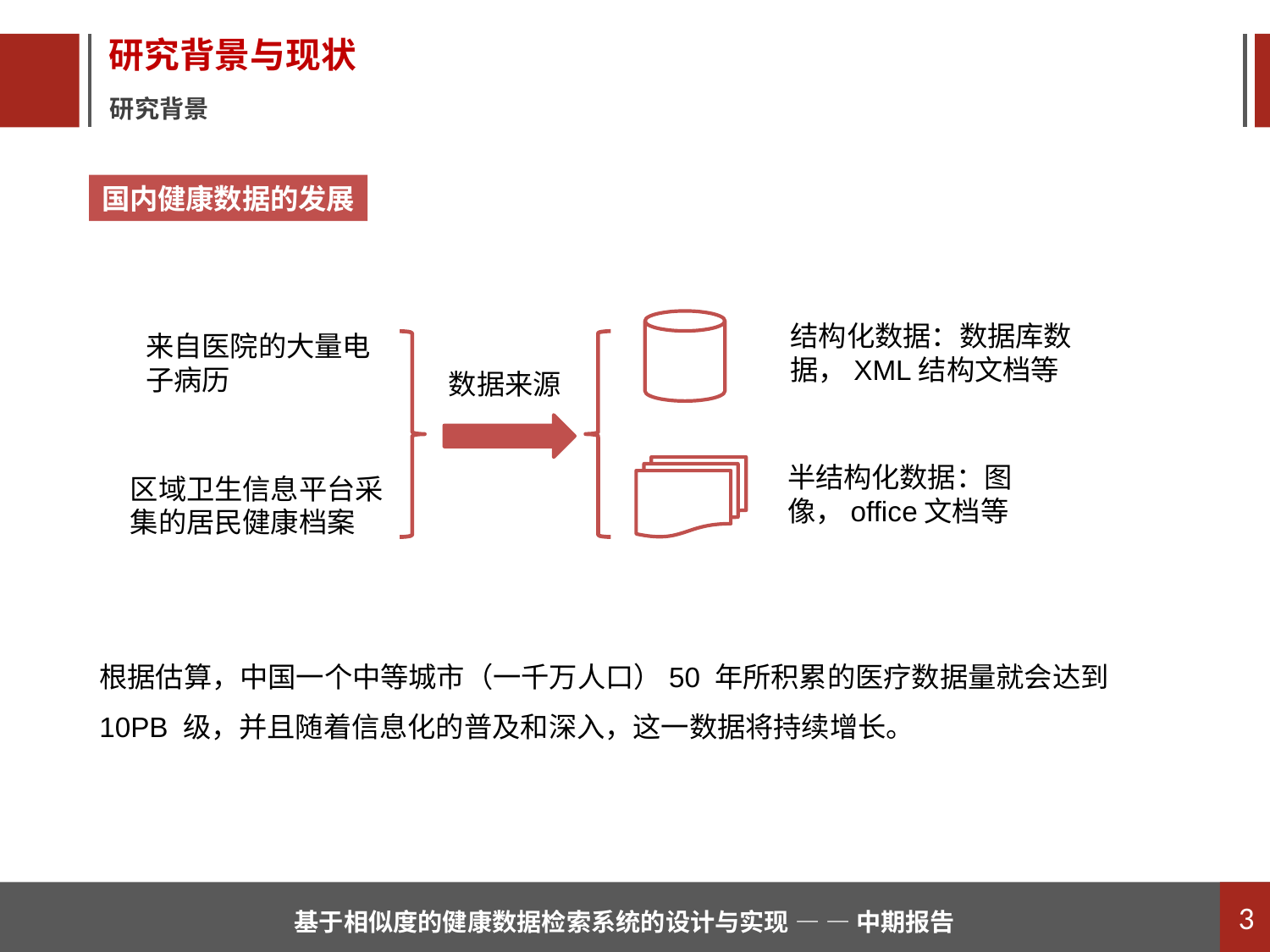

研究背景与现状

研究背景
国内健康数据的发展

结构化数据：数据库数据，XML结构文档等
来自医院的大量电子病历

数据来源

半结构化数据：图像，office文档等

区域卫生信息平台采集的居民健康档案
根据估算，中国一个中等城市（一千万人口）50 年所积累的医疗数据量就会达到10PB 级，并且随着信息化的普及和深入，这一数据将持续增长。

3
基于相似度的健康数据检索系统的设计与实现 — — 中期报告